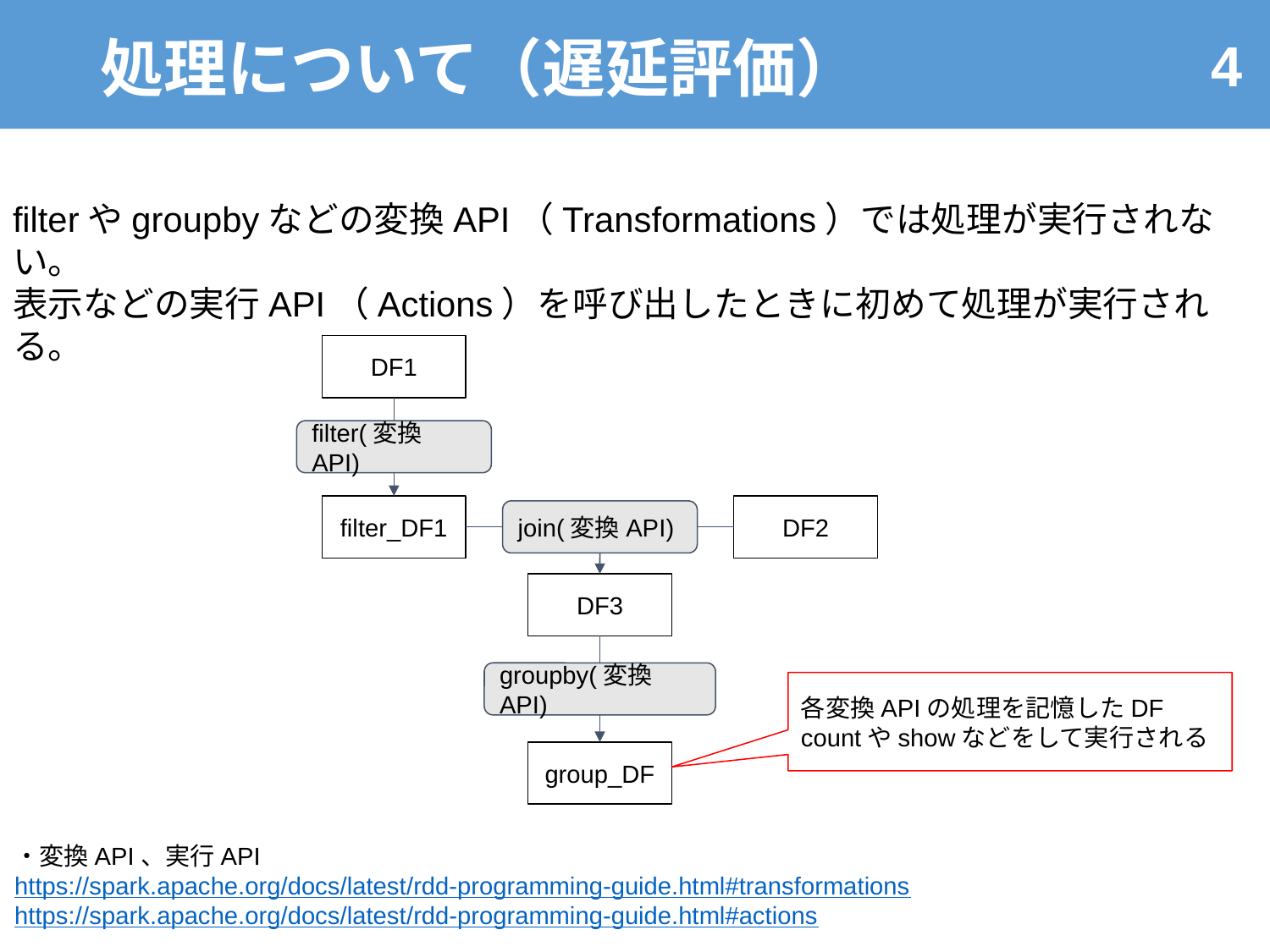

# 処理について（遅延評価）
filterやgroupbyなどの変換API（Transformations）では処理が実行されない。
表示などの実行API（Actions）を呼び出したときに初めて処理が実行される。

DF1
filter(変換API)
DF2
filter_DF1
join(変換API)
DF3
groupby(変換API)
各変換APIの処理を記憶したDF
countやshowなどをして実行される
group_DF
・変換API、実行API
https://spark.apache.org/docs/latest/rdd-programming-guide.html#transformations
https://spark.apache.org/docs/latest/rdd-programming-guide.html#actions